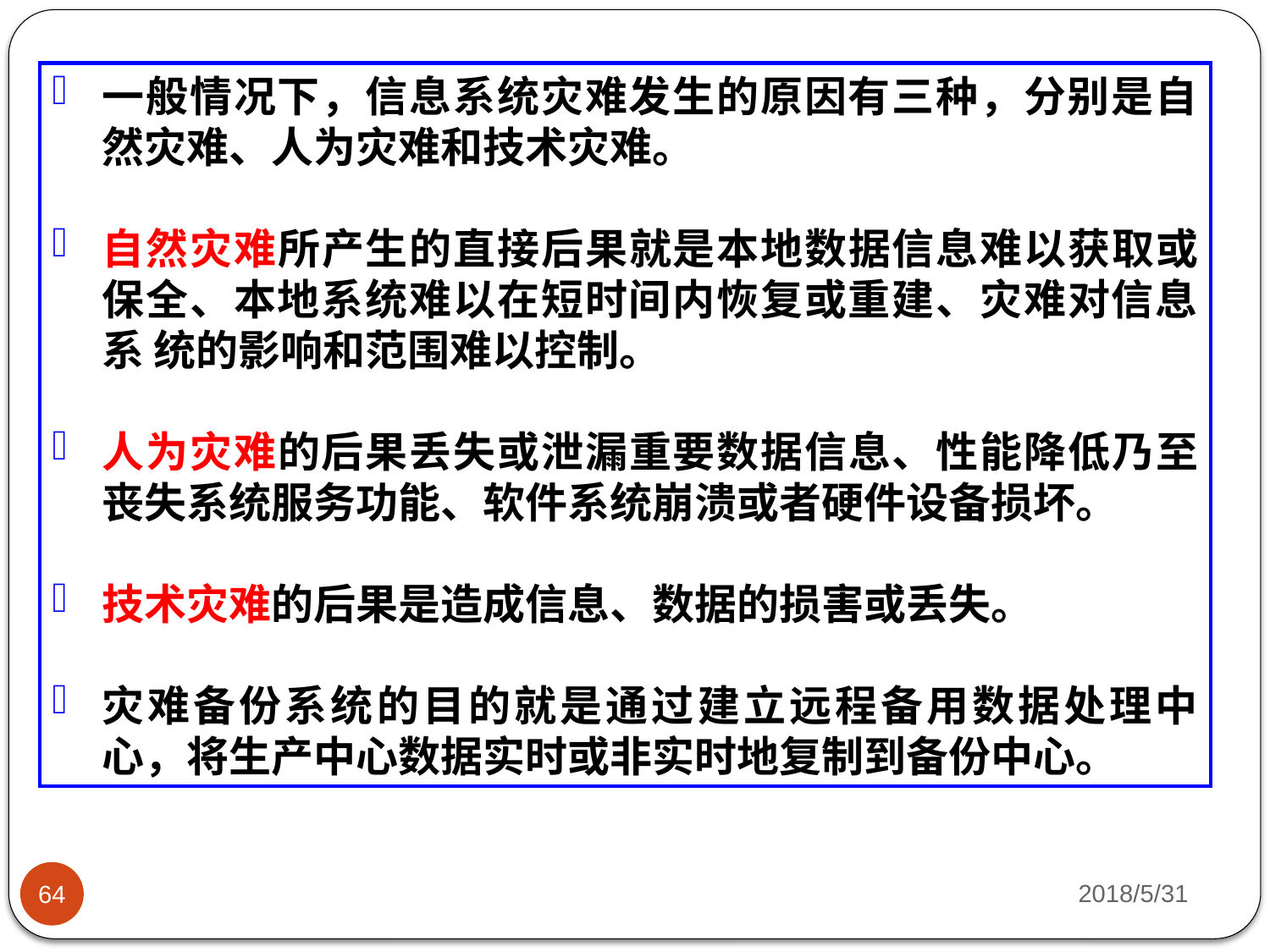

一般情况下，信息系统灾难发生的原因有三种，分别是自然灾难、人为灾难和技术灾难。

自然灾难所产生的直接后果就是本地数据信息难以获取或保全、本地系统难以在短时间内恢复或重建、灾难对信息系 统的影响和范围难以控制。

人为灾难的后果丢失或泄漏重要数据信息、性能降低乃至丧失系统服务功能、软件系统崩溃或者硬件设备损坏。

技术灾难的后果是造成信息、数据的损害或丢失。

灾难备份系统的目的就是通过建立远程备用数据处理中心，将生产中心数据实时或非实时地复制到备份中心。
2018/5/31
64